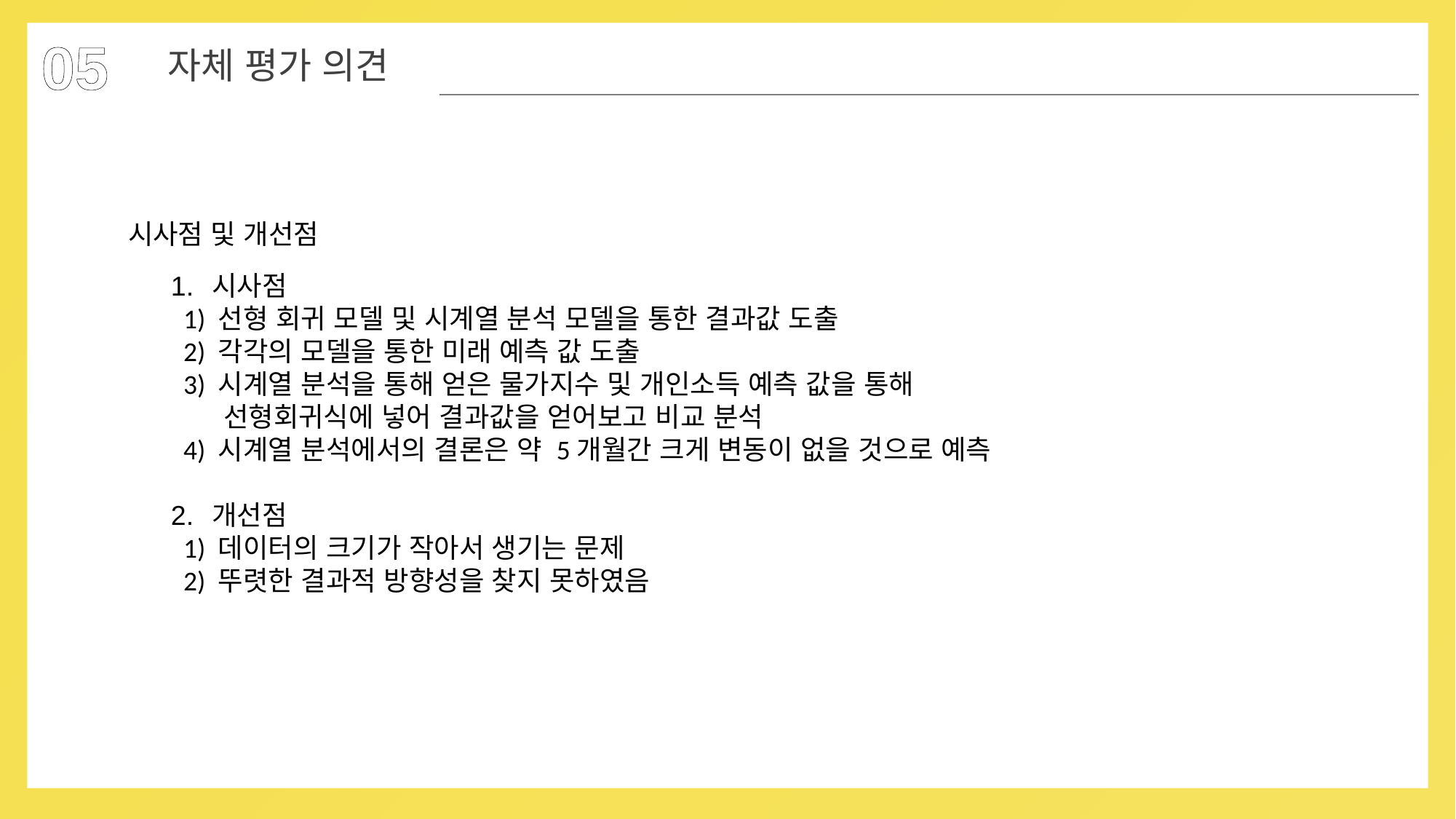

05
자체 평가 의견
시사점 및 개선점
시사점
  1) 선형 회귀 모델 및 시계열 분석 모델을 통한 결과값 도출
  2) 각각의 모델을 통한 미래 예측 값 도출
  3) 시계열 분석을 통해 얻은 물가지수 및 개인소득 예측 값을 통해
      선형회귀식에 넣어 결과값을 얻어보고 비교 분석
  4) 시계열 분석에서의 결론은 약 5개월간 크게 변동이 없을 것으로 예측

개선점
  1) 데이터의 크기가 작아서 생기는 문제
  2) 뚜렷한 결과적 방향성을 찾지 못하였음